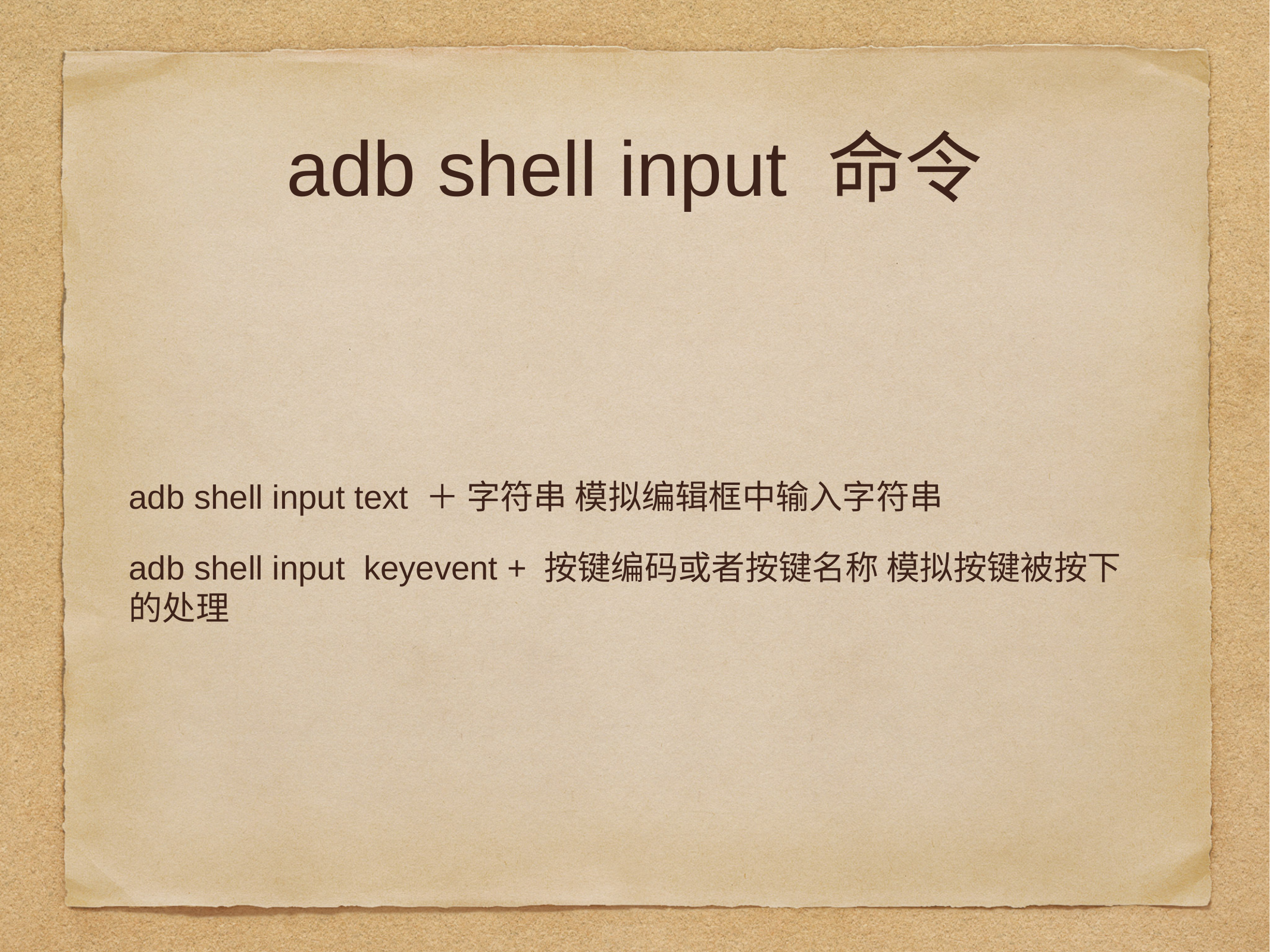

# adb shell input 命令
adb shell input text ＋ 字符串 模拟编辑框中输入字符串
adb shell input  keyevent + 按键编码或者按键名称 模拟按键被按下的处理